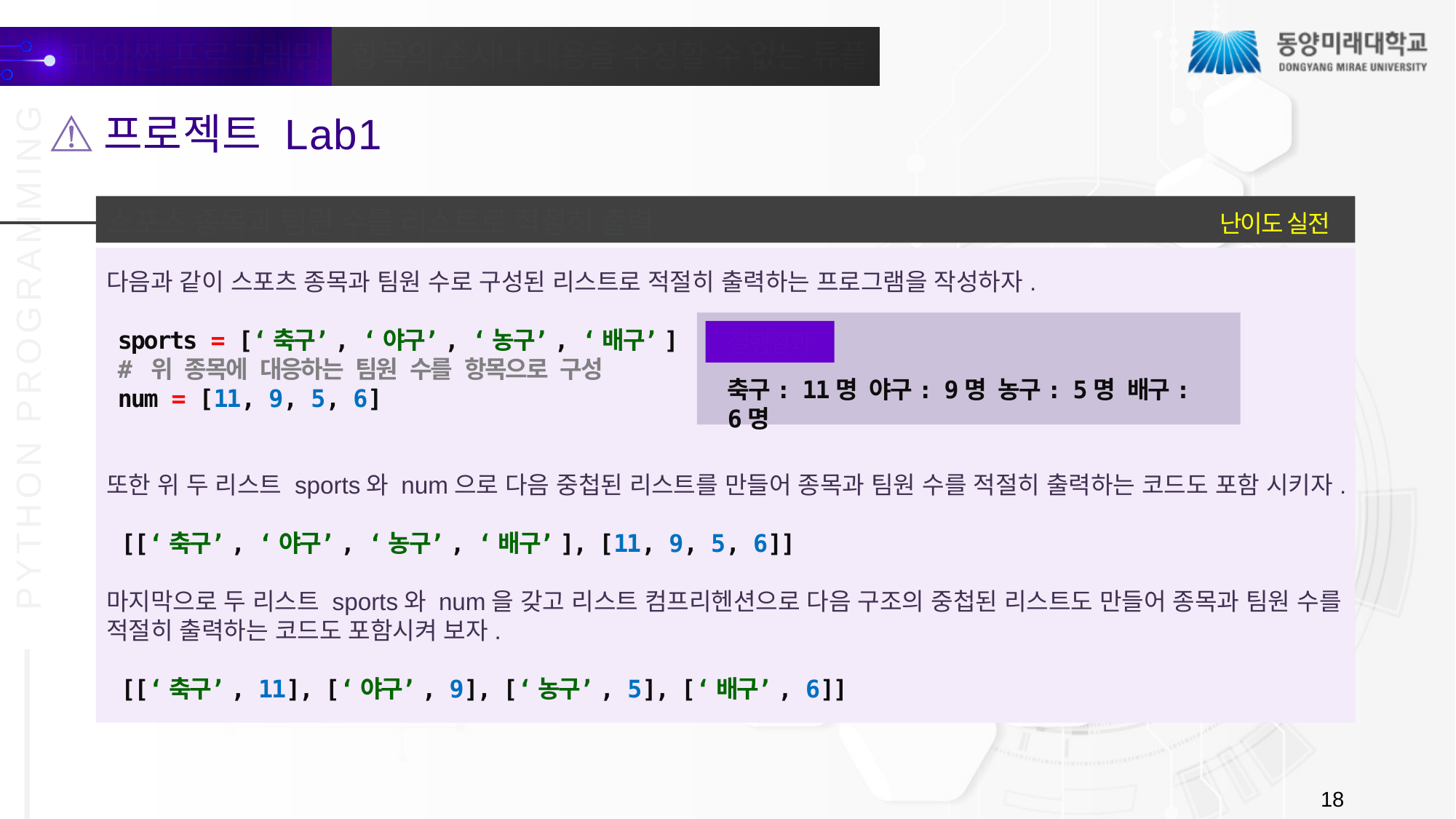

프로젝트 Lab1

난이도 실전
스포츠 종목과 팀원 수를 리스트로 적절히 출력
다음과 같이 스포츠 종목과 팀원 수로 구성된 리스트로 적절히 출력하는 프로그램을 작성하자.

sports = [‘축구’, ‘야구’, ‘농구’, ‘배구’]
# 위 종목에 대응하는 팀원 수를 항목으로 구성
num = [11, 9, 5, 6]

또한 위 두 리스트 sports와 num으로 다음 중첩된 리스트를 만들어 종목과 팀원 수를 적절히 출력하는 코드도 포함 시키자.

 [[‘축구’, ‘야구’, ‘농구’, ‘배구’], [11, 9, 5, 6]]

마지막으로 두 리스트 sports와 num을 갖고 리스트 컴프리헨션으로 다음 구조의 중첩된 리스트도 만들어 종목과 팀원 수를 적절히 출력하는 코드도 포함시켜 보자.

 [[‘축구’, 11], [‘야구’, 9], [‘농구’, 5], [‘배구’, 6]]

실행결과
축구: 11명 야구: 9명 농구: 5명 배구: 6명
18